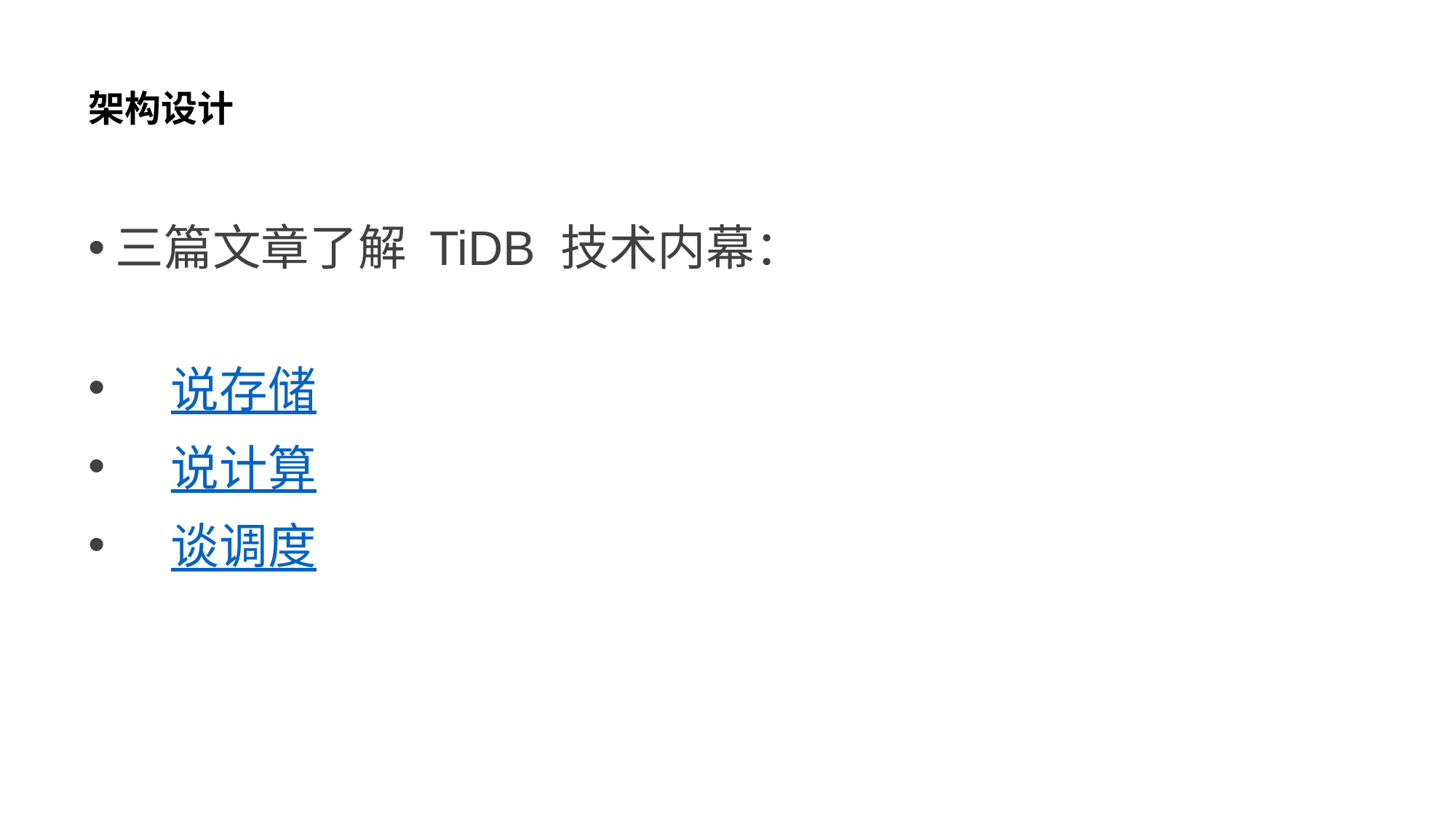

# 架构设计
三篇文章了解 TiDB 技术内幕：

    说存储
    说计算
    谈调度